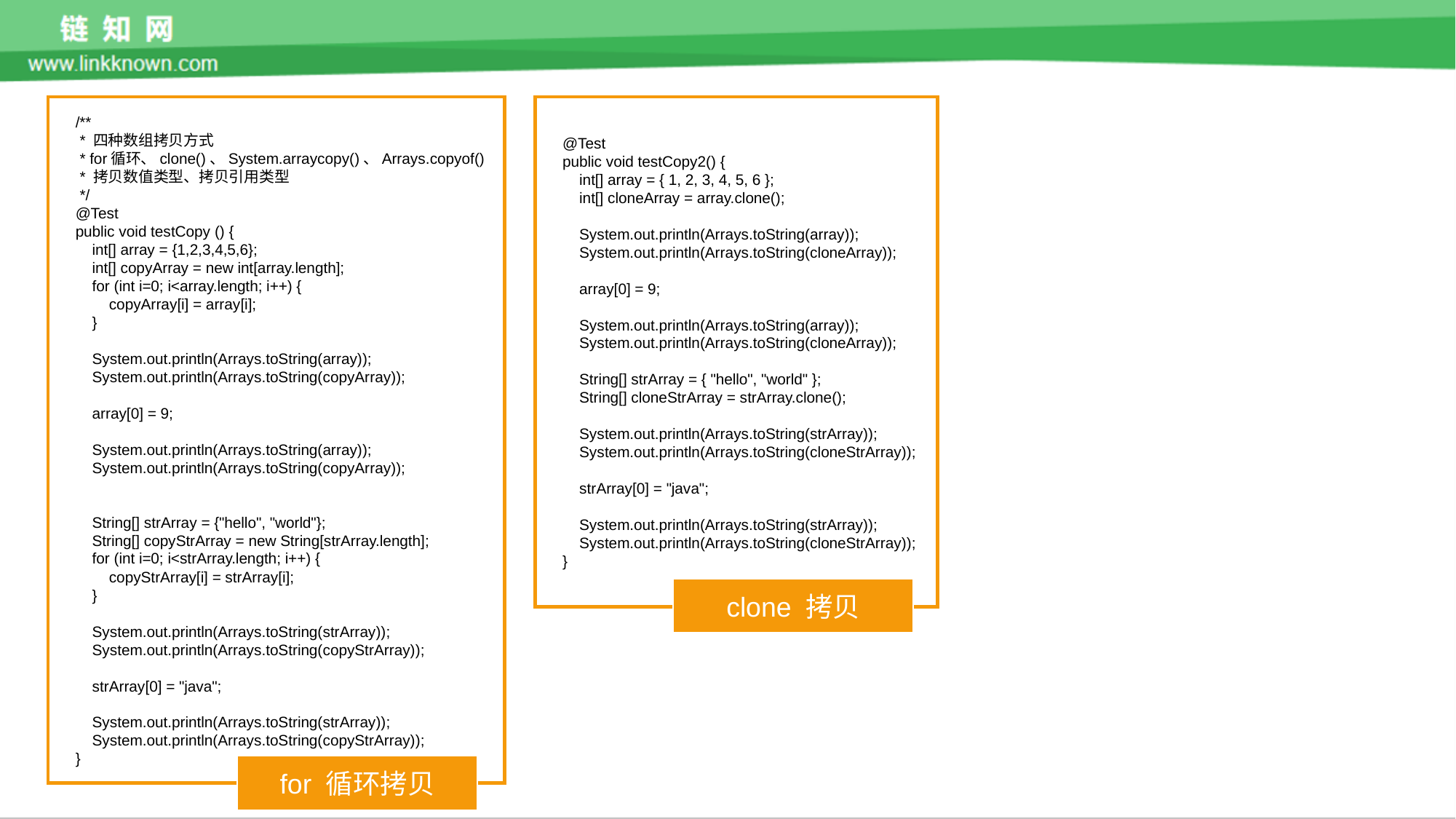

/**
     * 四种数组拷贝方式
     * for循环、clone()、System.arraycopy()、Arrays.copyof()
     * 拷贝数值类型、拷贝引用类型
     */
    @Test
    public void testCopy () {
        int[] array = {1,2,3,4,5,6};
        int[] copyArray = new int[array.length];
        for (int i=0; i<array.length; i++) {
            copyArray[i] = array[i];
        }

        System.out.println(Arrays.toString(array));
        System.out.println(Arrays.toString(copyArray));

        array[0] = 9;

        System.out.println(Arrays.toString(array));
        System.out.println(Arrays.toString(copyArray));

        String[] strArray = {"hello", "world"};
        String[] copyStrArray = new String[strArray.length];
        for (int i=0; i<strArray.length; i++) {
            copyStrArray[i] = strArray[i];
        }

        System.out.println(Arrays.toString(strArray));
        System.out.println(Arrays.toString(copyStrArray));

        strArray[0] = "java";

        System.out.println(Arrays.toString(strArray));
        System.out.println(Arrays.toString(copyStrArray));
    }
    @Test
    public void testCopy2() {
        int[] array = { 1, 2, 3, 4, 5, 6 };
        int[] cloneArray = array.clone();

        System.out.println(Arrays.toString(array));
        System.out.println(Arrays.toString(cloneArray));

        array[0] = 9;

        System.out.println(Arrays.toString(array));
        System.out.println(Arrays.toString(cloneArray));

        String[] strArray = { "hello", "world" };
        String[] cloneStrArray = strArray.clone();

        System.out.println(Arrays.toString(strArray));
        System.out.println(Arrays.toString(cloneStrArray));

        strArray[0] = "java";

        System.out.println(Arrays.toString(strArray));
        System.out.println(Arrays.toString(cloneStrArray));
    }
clone 拷贝
for 循环拷贝